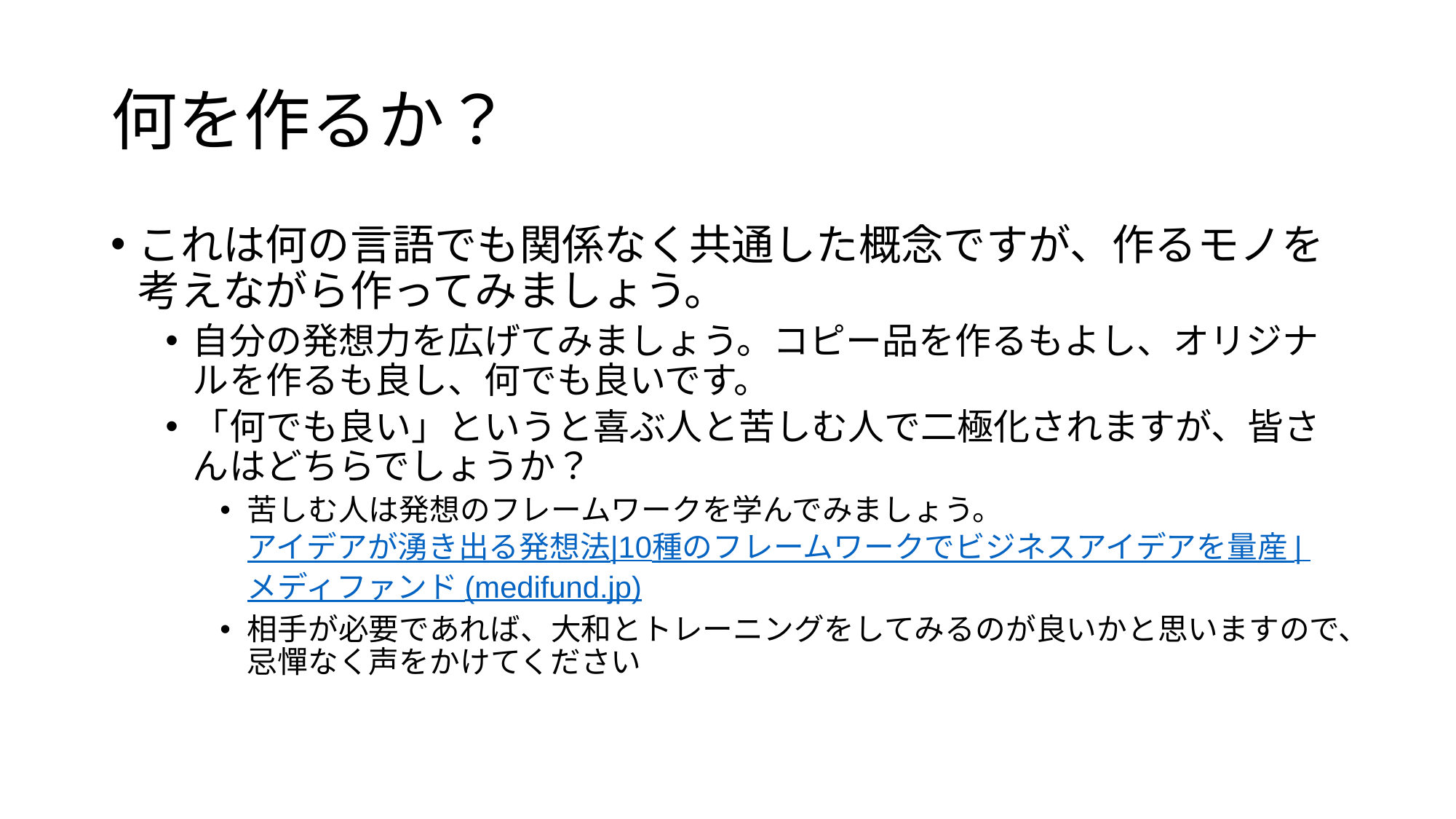

# 何を作るか？
これは何の言語でも関係なく共通した概念ですが、作るモノを考えながら作ってみましょう。
自分の発想力を広げてみましょう。コピー品を作るもよし、オリジナルを作るも良し、何でも良いです。
「何でも良い」というと喜ぶ人と苦しむ人で二極化されますが、皆さんはどちらでしょうか？
苦しむ人は発想のフレームワークを学んでみましょう。
アイデアが湧き出る発想法|10種のフレームワークでビジネスアイデアを量産 | メディファンド (medifund.jp)
相手が必要であれば、大和とトレーニングをしてみるのが良いかと思いますので、忌憚なく声をかけてください